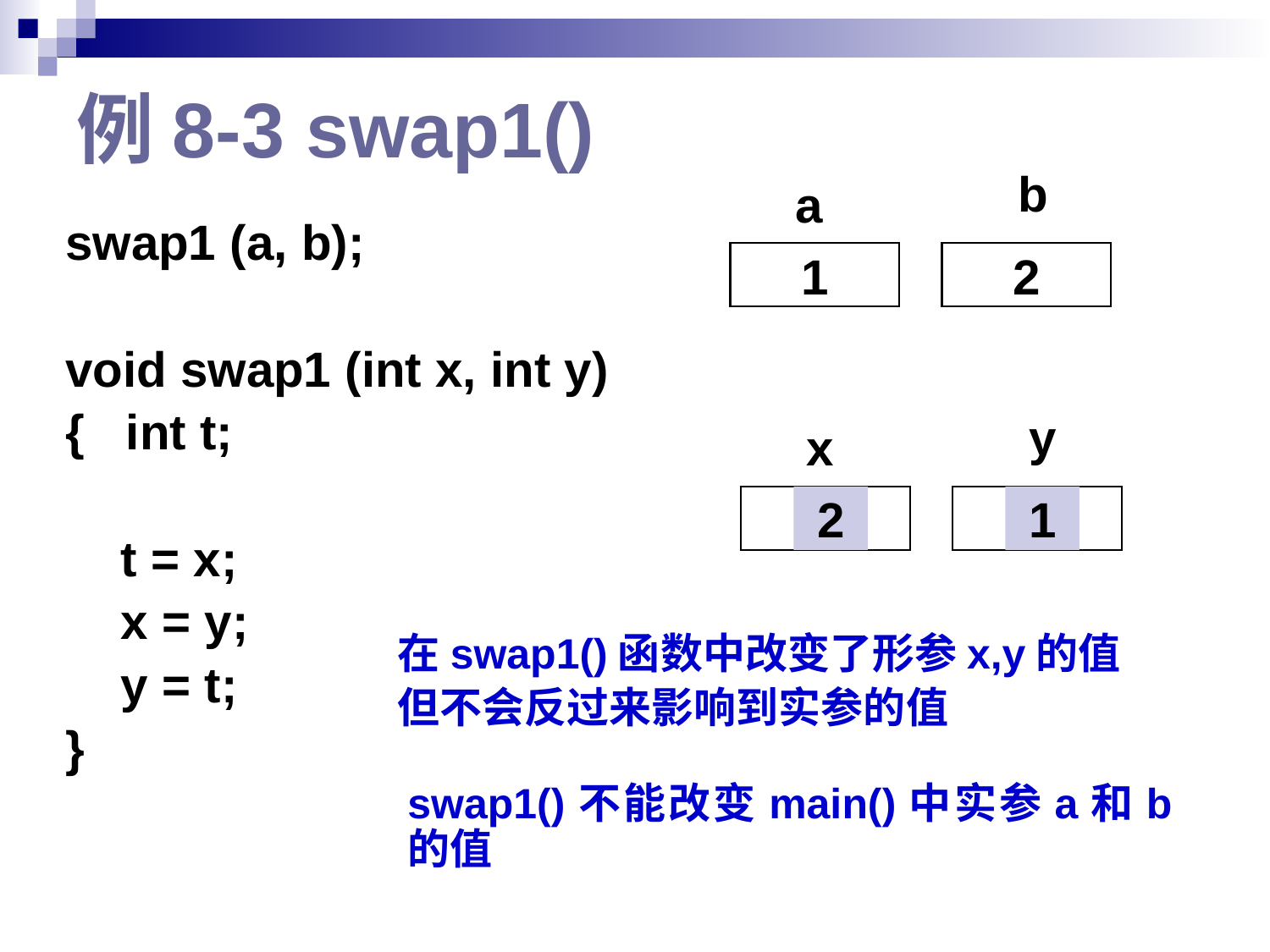

# 例8-3 swap1()
b
a
1
2
swap1 (a, b);

void swap1 (int x, int y)
{   int t;

    t = x;
    x = y;
    y = t;
}
y
x
1
2

2
1
在swap1()函数中改变了形参x,y的值
但不会反过来影响到实参的值
swap1()不能改变main()中实参a和b的值